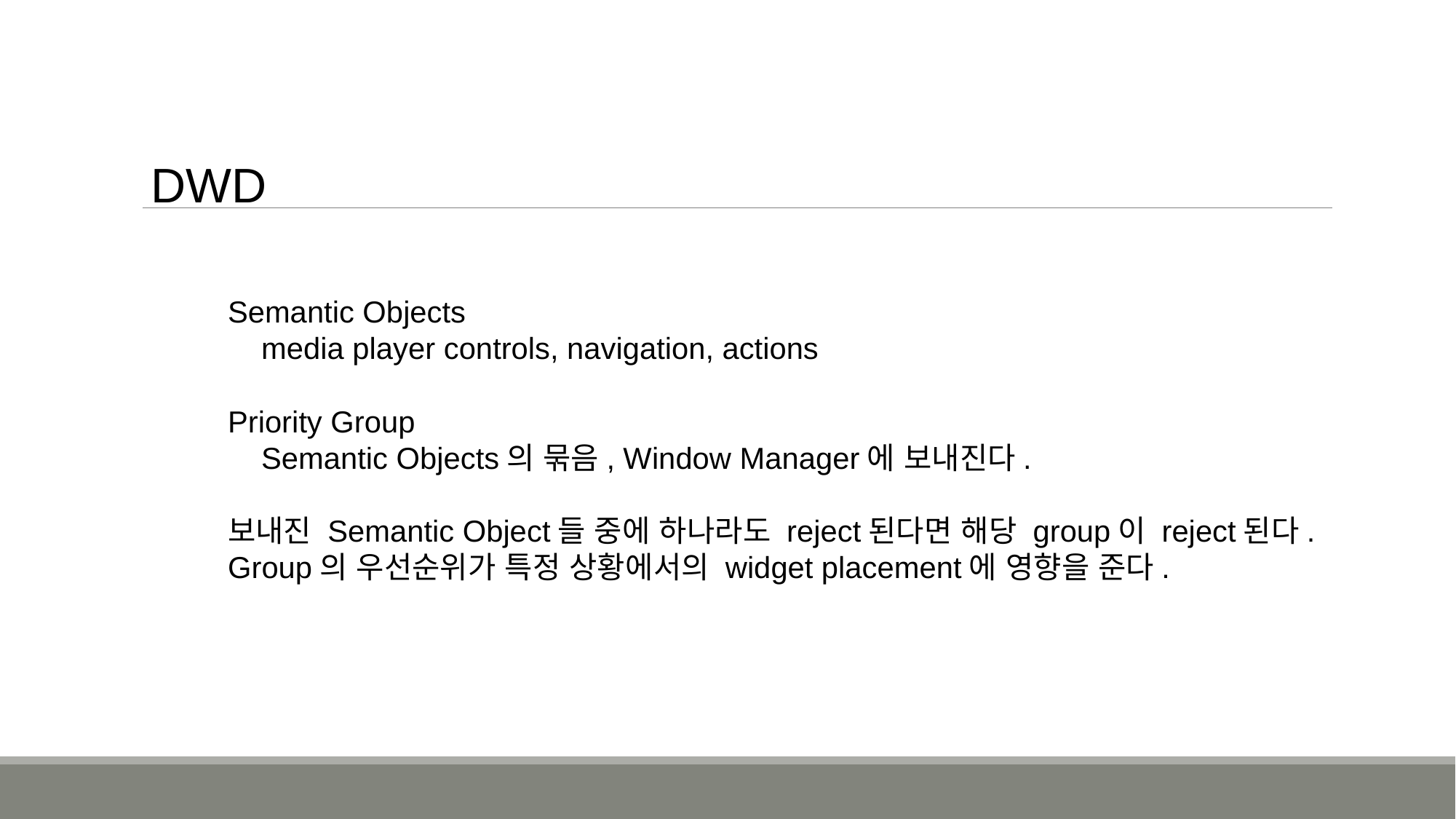

DWD
Semantic Objects
    media player controls, navigation, actions

Priority Group
    Semantic Objects의 묶음, Window Manager에 보내진다.

보내진 Semantic Object들 중에 하나라도 reject된다면 해당 group이 reject된다.
Group의 우선순위가 특정 상황에서의 widget placement에 영향을 준다.